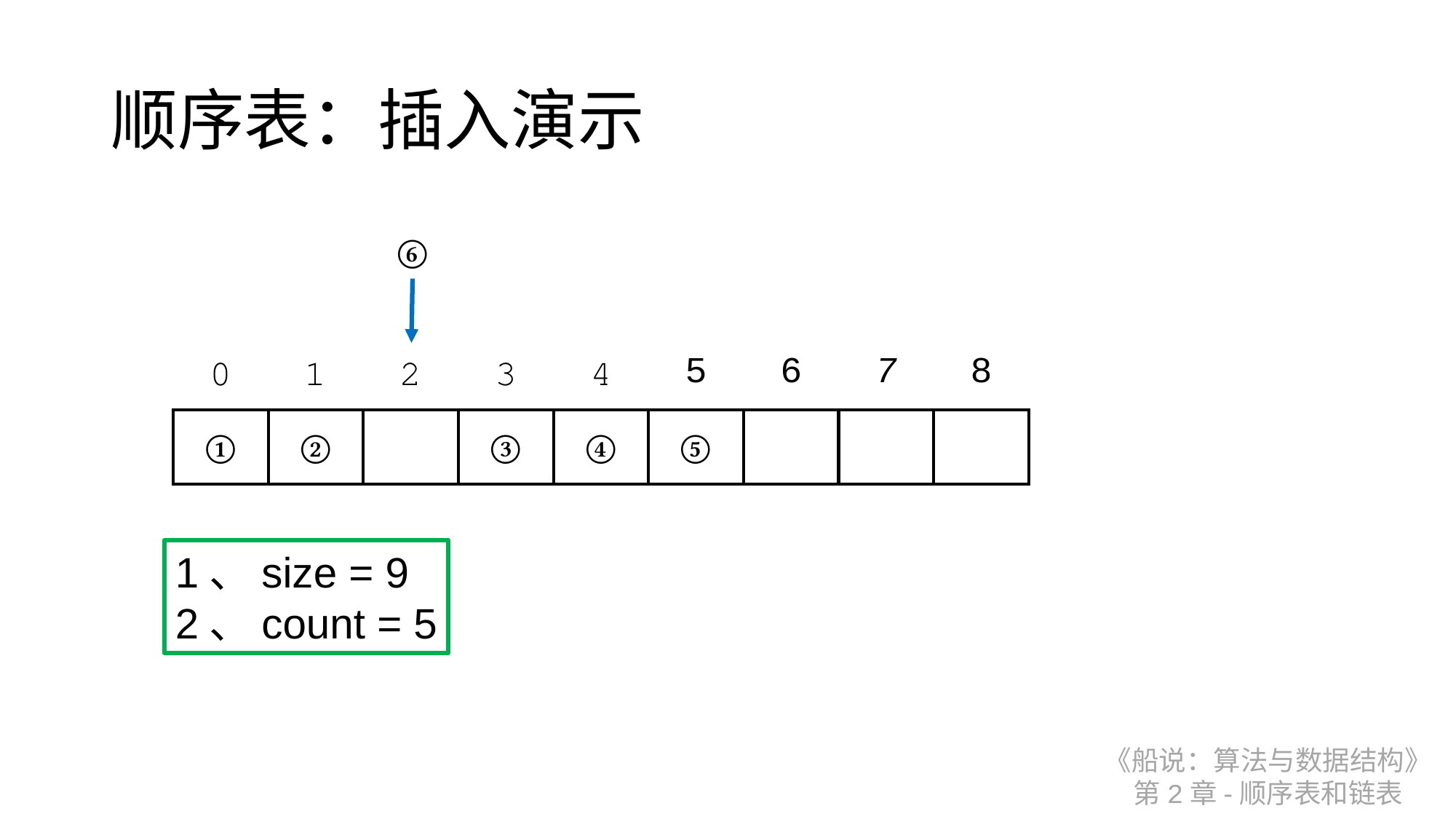

# 顺序表：插入演示
⑥
| 0 | 1 | 2 | 3 | 4 | 5 | 6 | 7 | 8 |
| --- | --- | --- | --- | --- | --- | --- | --- | --- |
| ① | ② |  | ③ | ④ | ⑤ |  |  |  |
1、size = 9
2、count = 5